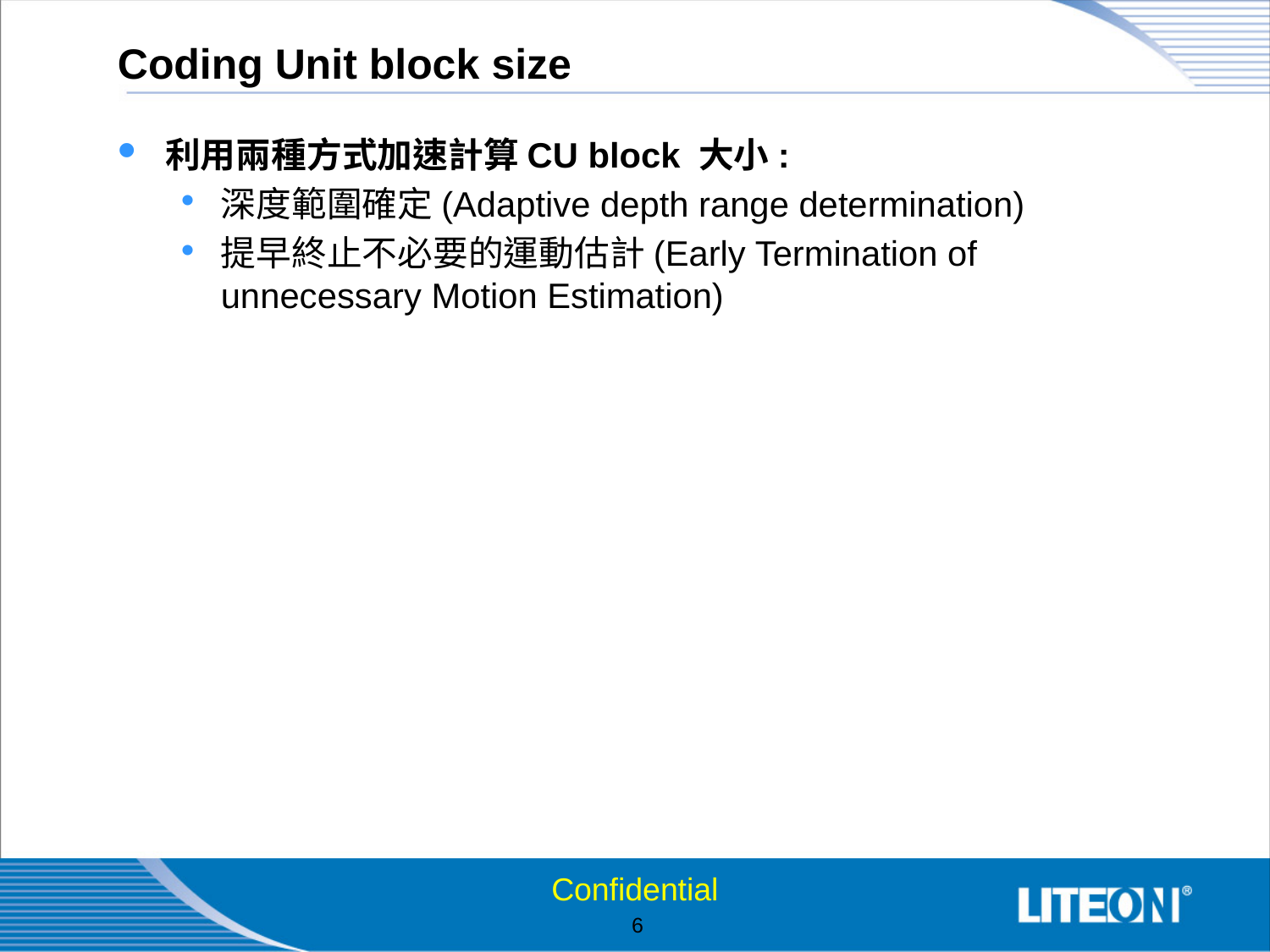

# Coding Unit block size
利用兩種方式加速計算CU block 大小:
深度範圍確定(Adaptive depth range determination)
提早終止不必要的運動估計(Early Termination of unnecessary Motion Estimation)